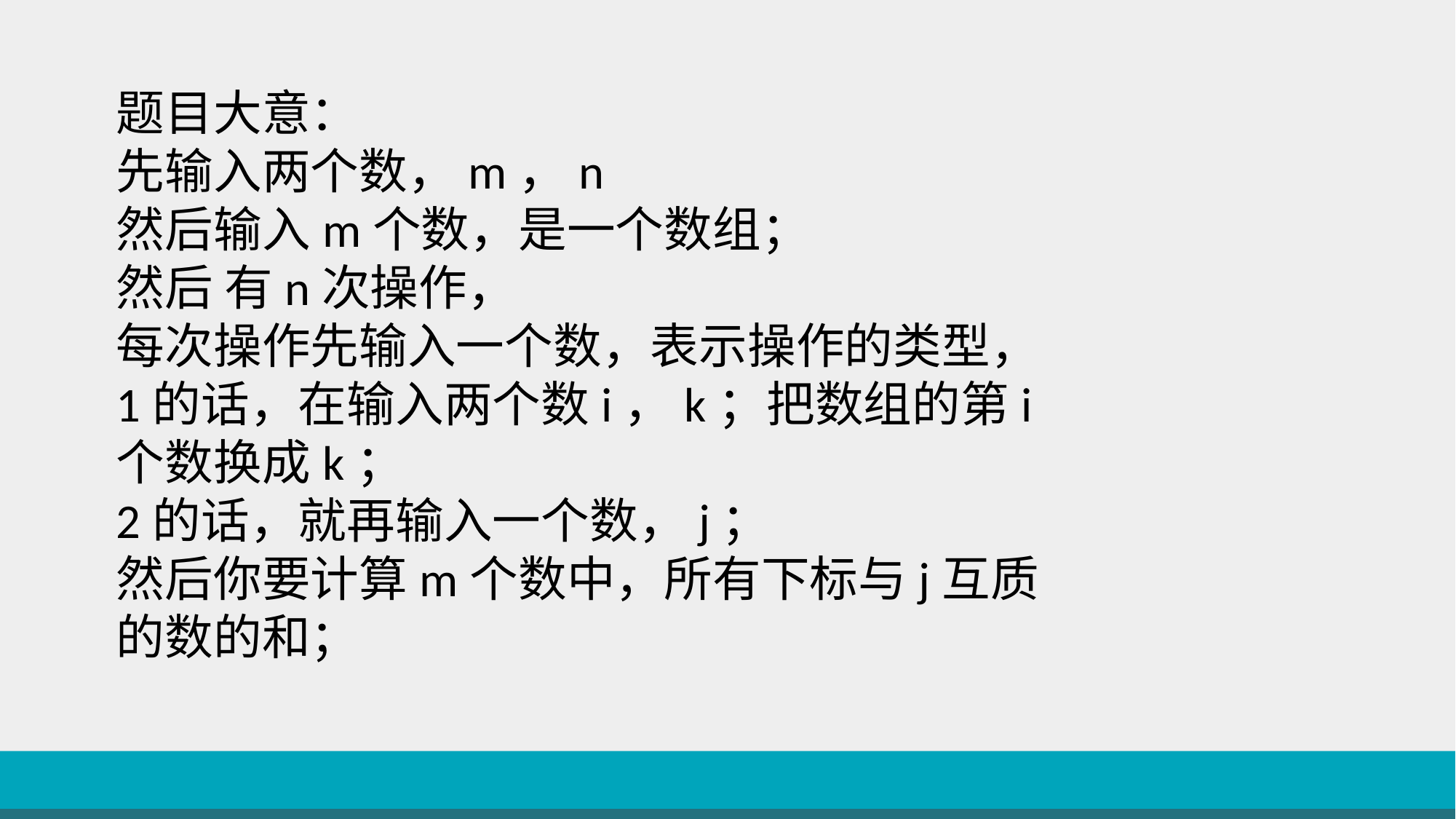

题目大意：
先输入两个数，m，n
然后输入m个数，是一个数组；
然后 有n次操作，
每次操作先输入一个数，表示操作的类型，
1的话，在输入两个数i，k；把数组的第i个数换成k；
2的话，就再输入一个数，j；
然后你要计算m个数中，所有下标与j互质的数的和；